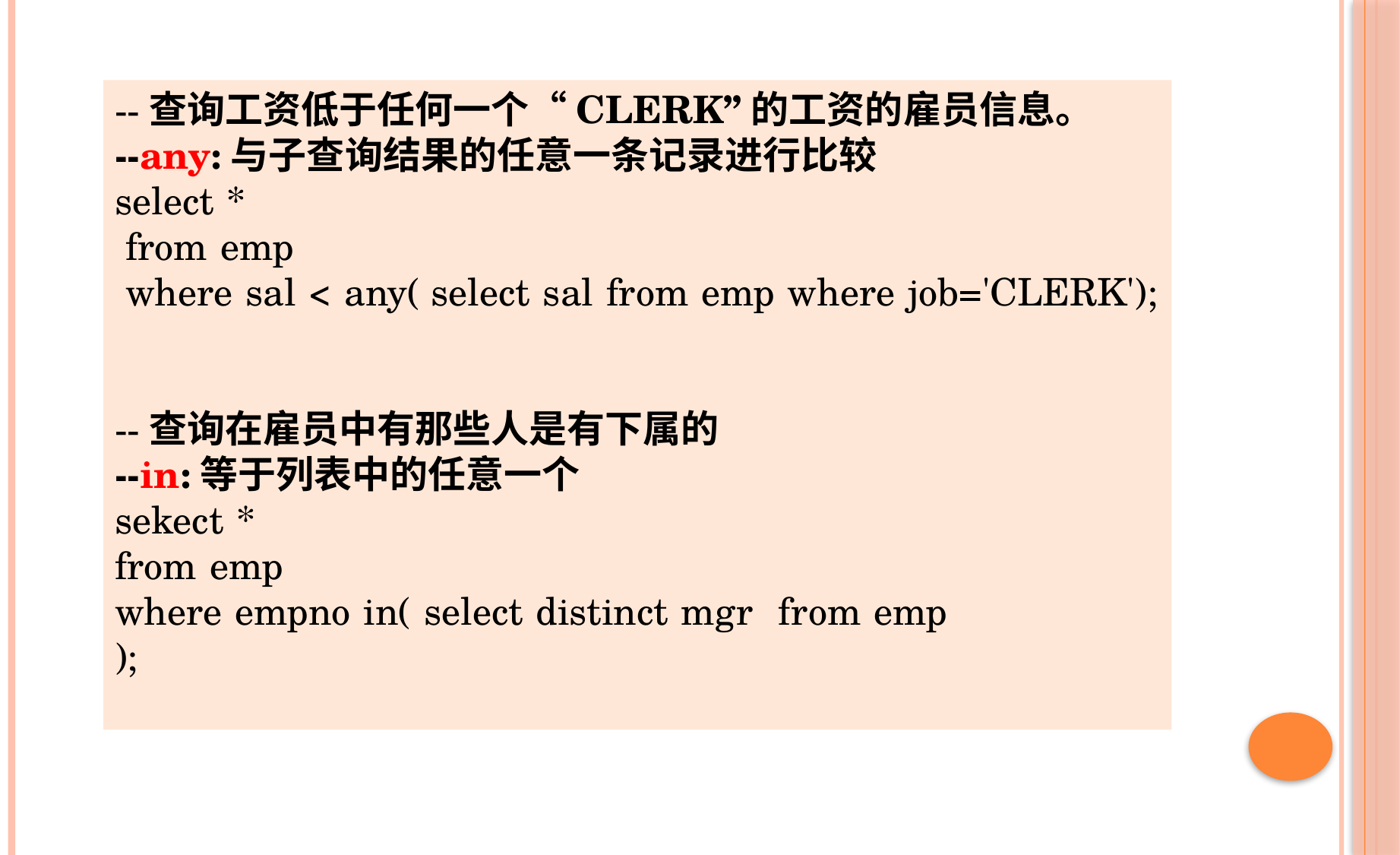

--查询工资低于任何一个“CLERK”的工资的雇员信息。
--any:与子查询结果的任意一条记录进行比较
select *
 from emp
 where sal < any( select sal from emp where job='CLERK');

--查询在雇员中有那些人是有下属的
--in:等于列表中的任意一个
sekect *
from emp
where empno in( select distinct mgr  from emp
);